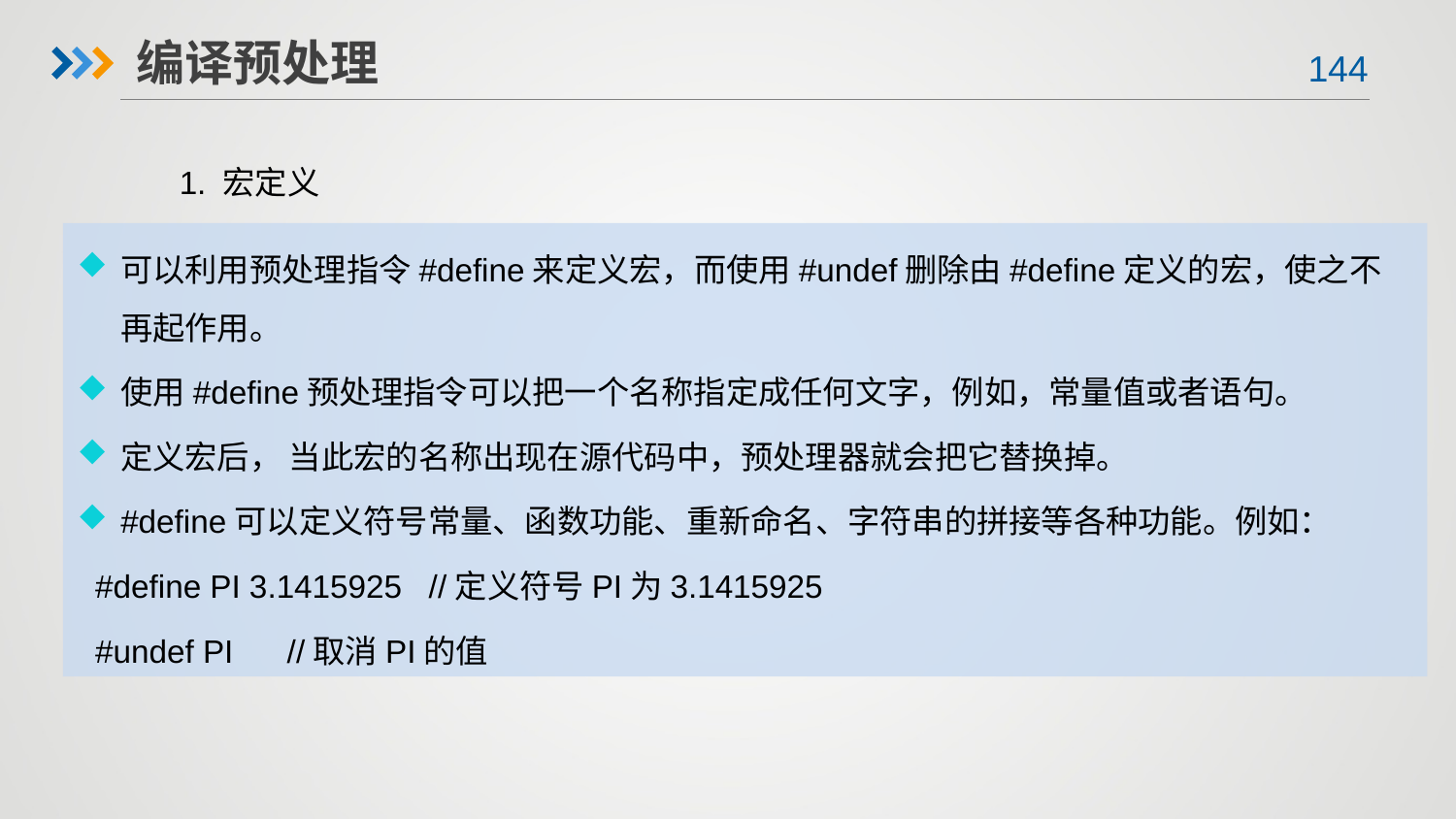

编译预处理
1. 宏定义
可以利用预处理指令#define来定义宏，而使用#undef删除由#define定义的宏，使之不再起作用。
使用#define预处理指令可以把一个名称指定成任何文字，例如，常量值或者语句。
定义宏后， 当此宏的名称出现在源代码中，预处理器就会把它替换掉。
#define可以定义符号常量、函数功能、重新命名、字符串的拼接等各种功能。例如：
  #define PI 3.1415925   //定义符号PI为3.1415925
  #undef PI      //取消PI的值